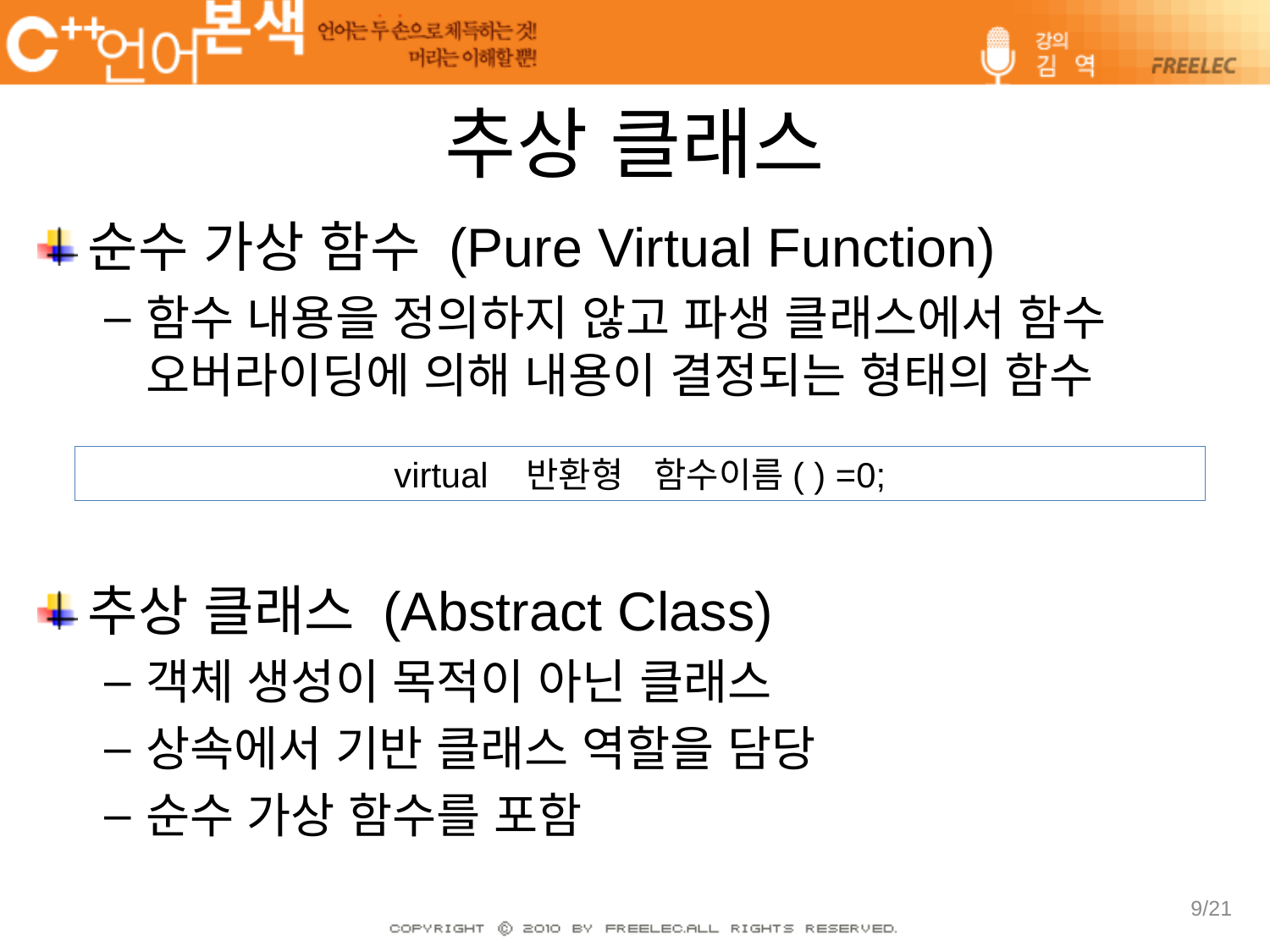

# 추상 클래스
순수 가상 함수 (Pure Virtual Function)
함수 내용을 정의하지 않고 파생 클래스에서 함수 오버라이딩에 의해 내용이 결정되는 형태의 함수

추상 클래스 (Abstract Class)
객체 생성이 목적이 아닌 클래스
상속에서 기반 클래스 역할을 담당
순수 가상 함수를 포함
virtual   반환형   함수이름( ) =0;
9/21